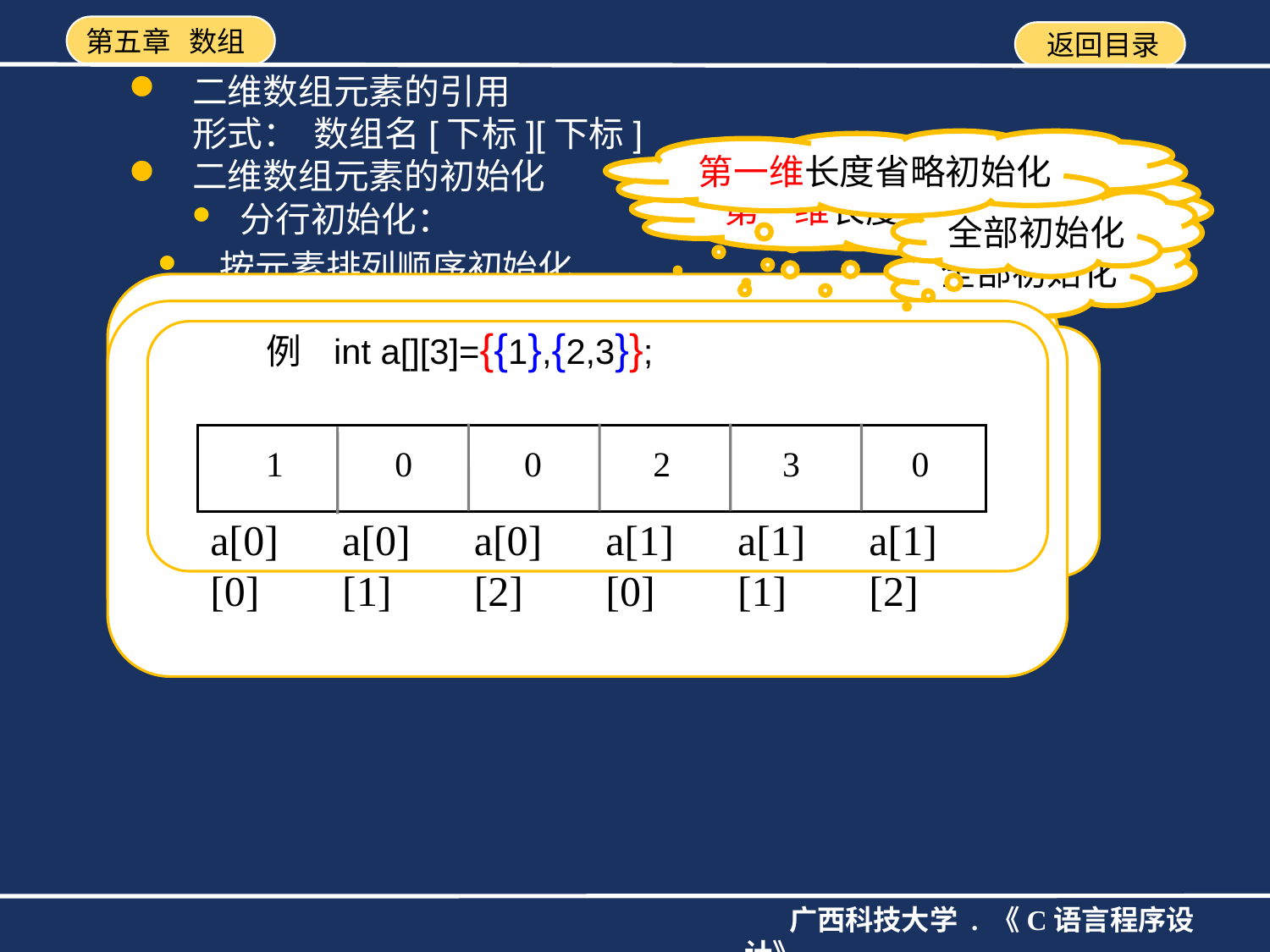

二维数组元素的引用
形式：  数组名[下标][下标]
二维数组元素的初始化
分行初始化：
第一维长度省略初始化

           例   int a[][3]={{1},{2,3}};

1
0
0
2
3
0
a[0][0]
a[0][1]
a[0][2]
a[1][0]
a[1][1]
a[1][2]

部分初始化

           例   int a[2][3]={{1,2},{4}};

1
2
0
4
0
0
a[0][0]
a[0][1]
a[0][2]
a[1][0]
a[1][1]
a[1][2]

第一维长度省略初始化

           例   int a[][3]={1,2,3,4,5};

1
2
3
4
5
0
a[0][0]
a[0][1]
a[0][2]
a[1][0]
a[1][1]
a[1][2]

部分初始化

           例   int a[2][3]={1,2,4};

1
2
4
0
0
0
a[0][0]
a[0][1]
a[0][2]
a[1][0]
a[1][1]
a[1][2]

全部初始化

           例   int a[2][3]={{1,2,3},{4,5,6}};

1
2
3
4
5
6
a[0][0]
a[0][1]
a[0][2]
a[1][0]
a[1][1]
a[1][2]

全部初始化

           例  int a[2][3]={1,2,3,4,5,6};

1
2
3
4
5
6
a[0][0]
a[0][1]
a[0][2]
a[1][0]
a[1][1]
a[1][2]

   按元素排列顺序初始化
第一维长度省略初始化

           例   int a[][3]={{1},{4,5}};

1
0
0
4
5
0
a[0][0]
a[0][1]
a[0][2]
a[1][0]
a[1][1]
a[1][2]